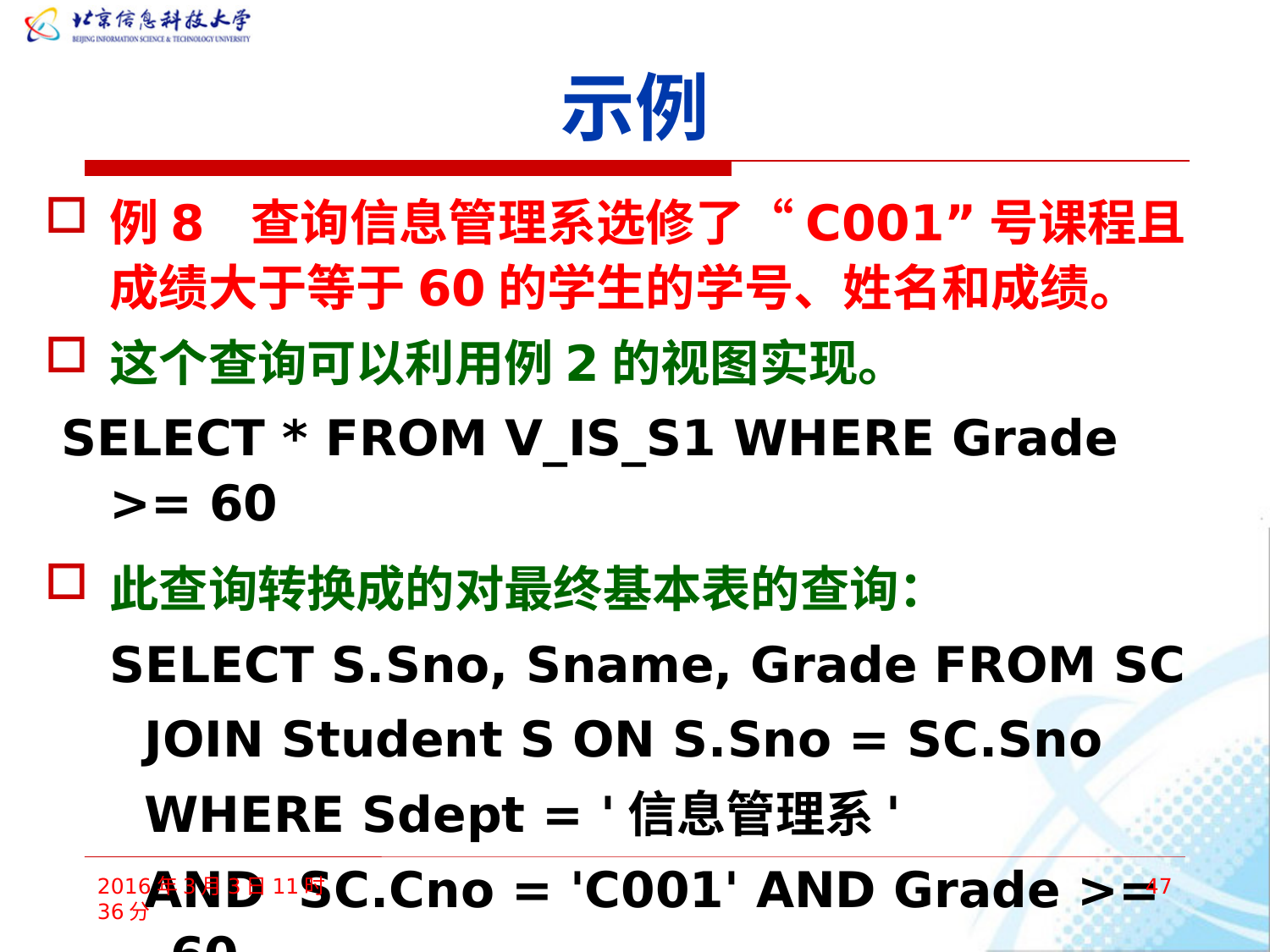

# 示例
例8  查询信息管理系选修了“C001”号课程且成绩大于等于60的学生的学号、姓名和成绩。
这个查询可以利用例2的视图实现。
 SELECT * FROM V_IS_S1 WHERE Grade >= 60
此查询转换成的对最终基本表的查询：
SELECT S.Sno, Sname, Grade FROM SC
  JOIN Student S ON S.Sno = SC.Sno
  WHERE Sdept = '信息管理系'
  AND  SC.Cno = 'C001' AND Grade >= 60
2016年3月3日11时36分
47